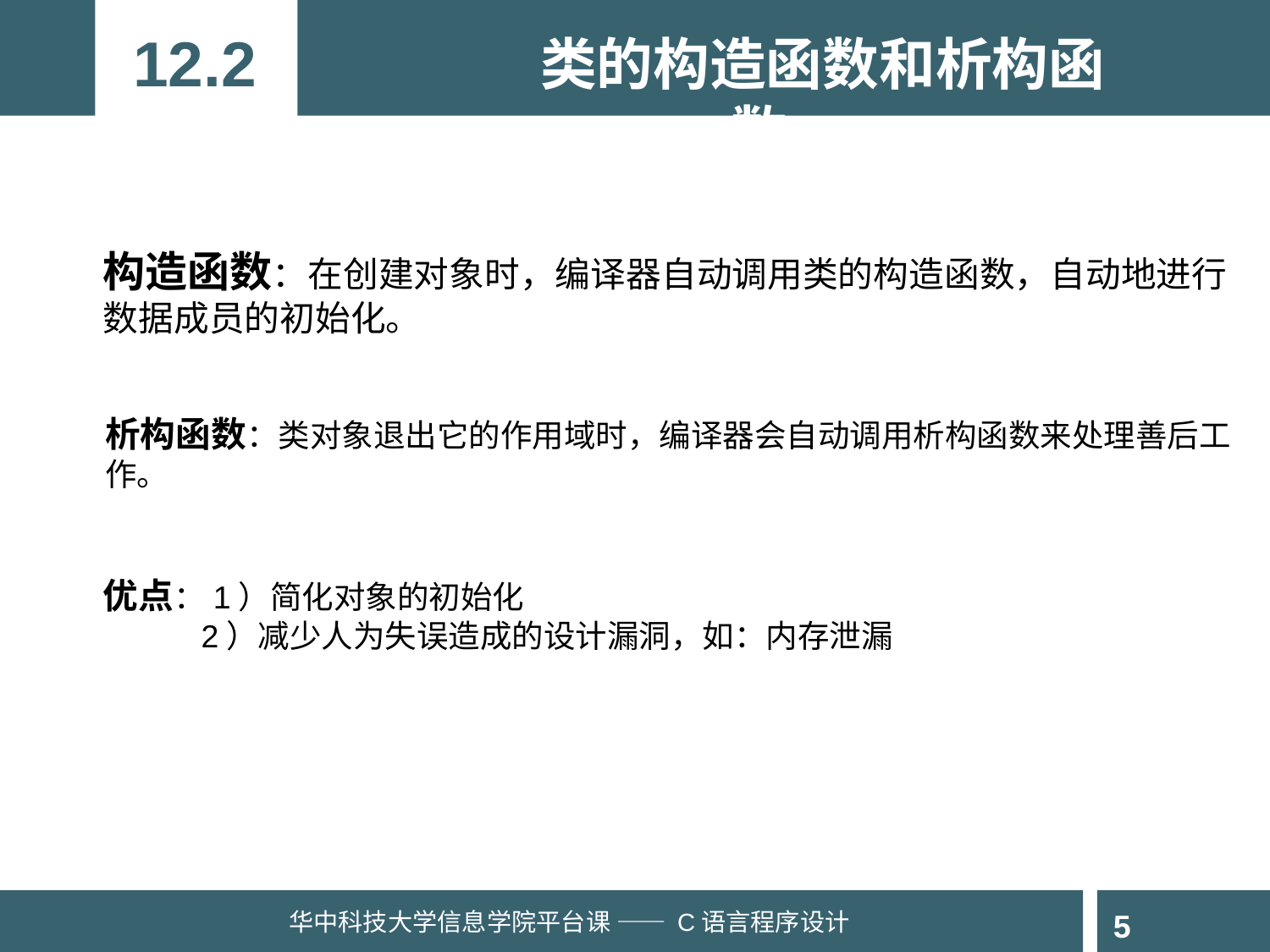

12.2
	类的构造函数和析构函数
构造函数：在创建对象时，编译器自动调用类的构造函数，自动地进行数据成员的初始化。
析构函数：类对象退出它的作用域时，编译器会自动调用析构函数来处理善后工作。
优点：1）简化对象的初始化
           2）减少人为失误造成的设计漏洞，如：内存泄漏